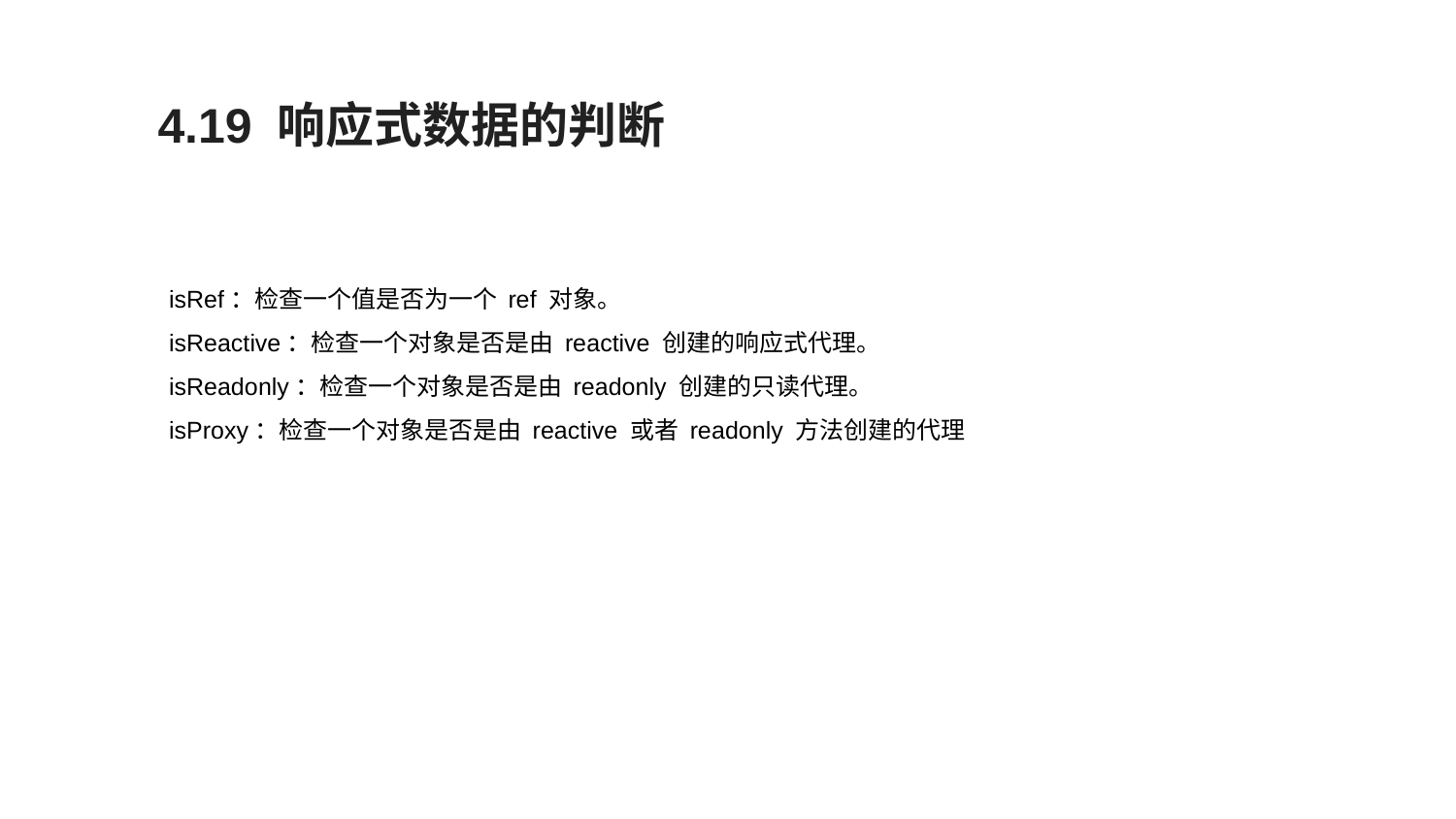

4.19 响应式数据的判断
isRef：检查一个值是否为一个 ref 对象。
isReactive：检查一个对象是否是由 reactive 创建的响应式代理。
isReadonly：检查一个对象是否是由 readonly 创建的只读代理。
isProxy：检查一个对象是否是由 reactive 或者 readonly 方法创建的代理